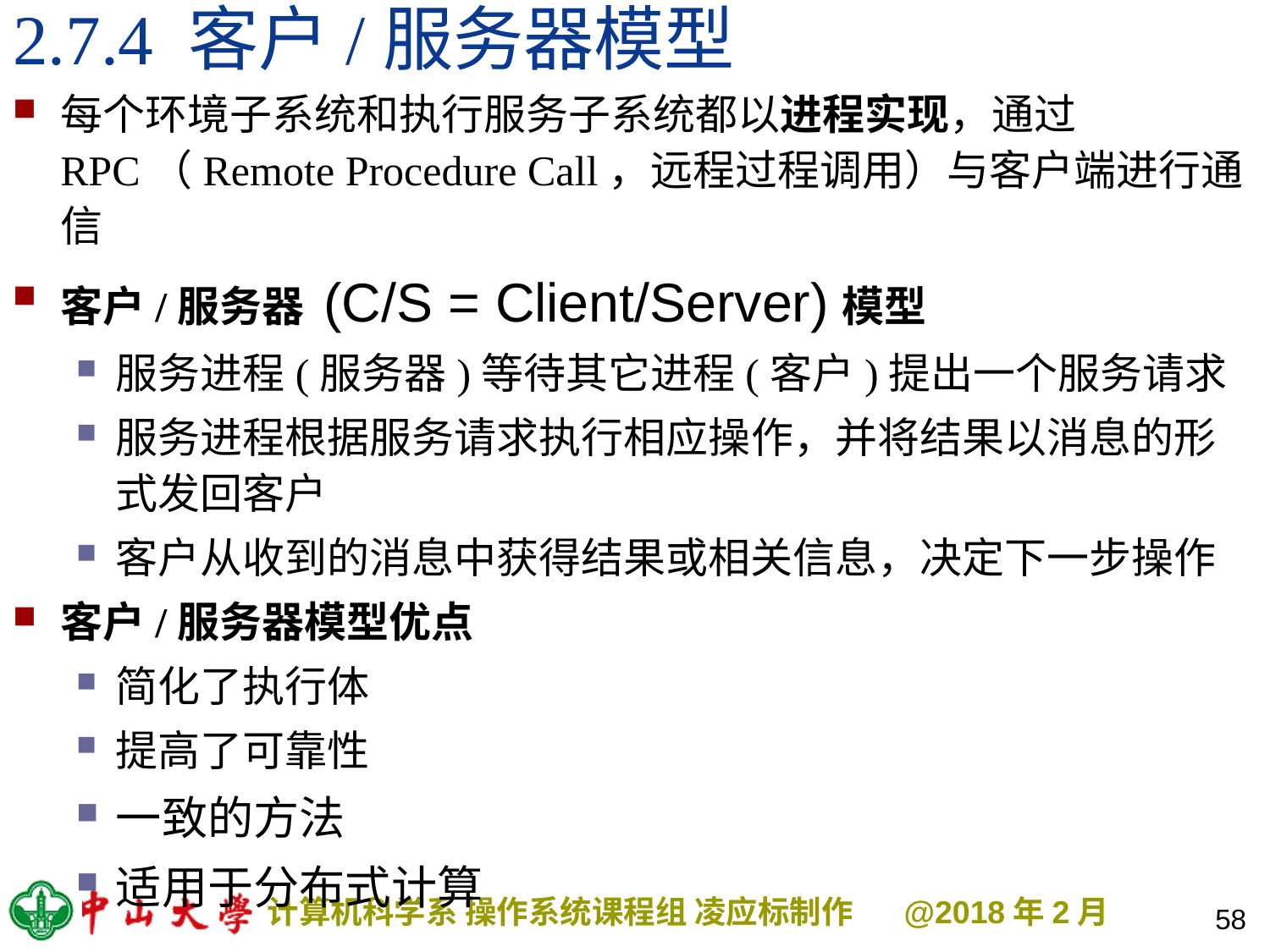

# 2.7.4 客户/服务器模型
每个环境子系统和执行服务子系统都以进程实现，通过RPC（Remote Procedure Call，远程过程调用）与客户端进行通信
客户/服务器 (C/S = Client/Server)模型
服务进程(服务器)等待其它进程(客户)提出一个服务请求
服务进程根据服务请求执行相应操作，并将结果以消息的形式发回客户
客户从收到的消息中获得结果或相关信息，决定下一步操作
客户/服务器模型优点
简化了执行体
提高了可靠性
一致的方法
适用于分布式计算
58